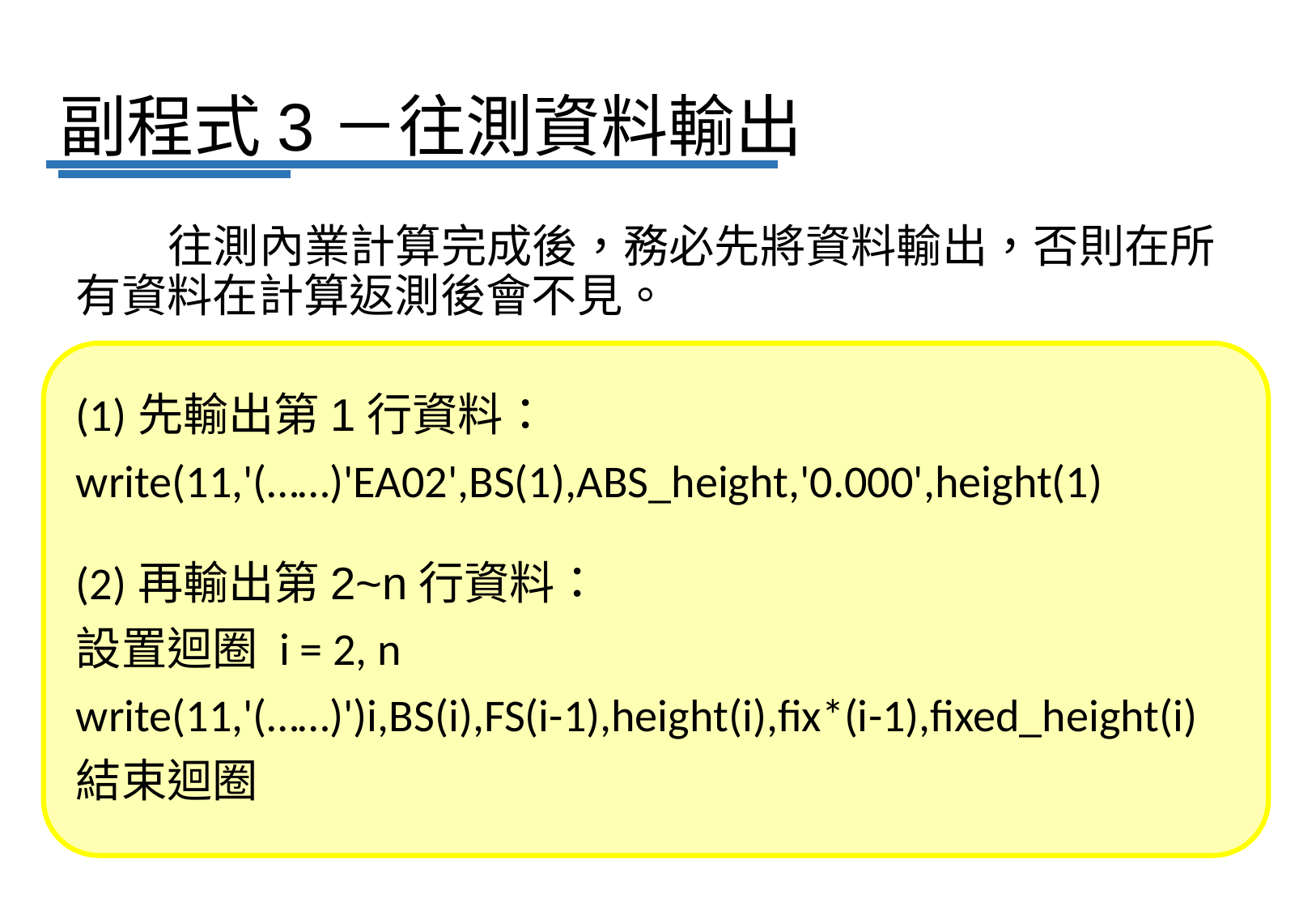

# 副程式3－往測資料輸出

        往測內業計算完成後，務必先將資料輸出，否則在所有資料在計算返測後會不見。

(1)先輸出第1行資料：
write(11,'(……)'EA02',BS(1),ABS_height,'0.000',height(1)

(2)再輸出第2~n行資料：
設置迴圈 i = 2, n
write(11,'(……)')i,BS(i),FS(i-1),height(i),fix*(i-1),fixed_height(i)
結束迴圈